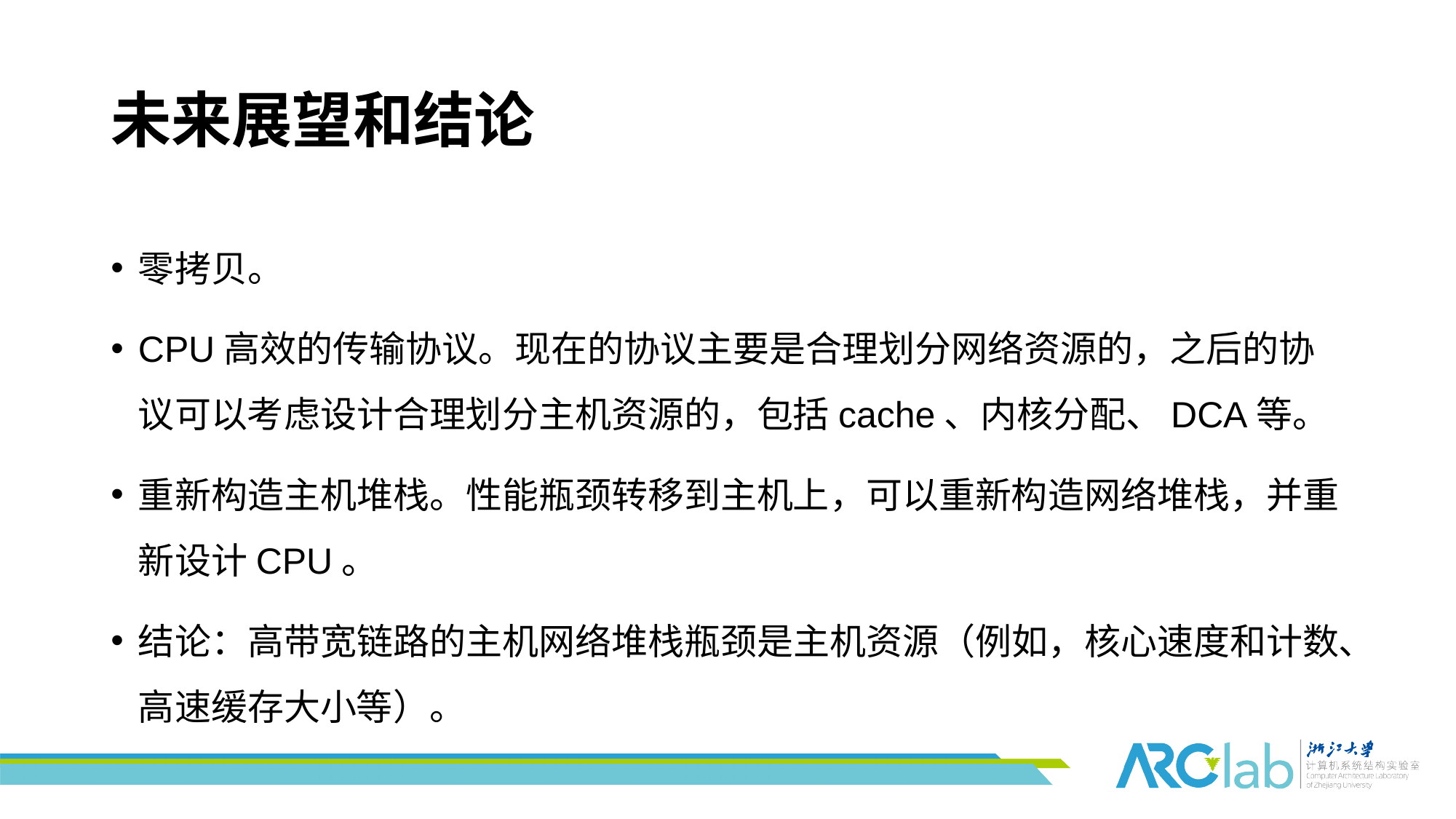

# 未来展望和结论
零拷贝。
CPU高效的传输协议。现在的协议主要是合理划分网络资源的，之后的协议可以考虑设计合理划分主机资源的，包括cache、内核分配、DCA等。
重新构造主机堆栈。性能瓶颈转移到主机上，可以重新构造网络堆栈，并重新设计CPU。
结论：高带宽链路的主机网络堆栈瓶颈是主机资源（例如，核心速度和计数、高速缓存大小等）。